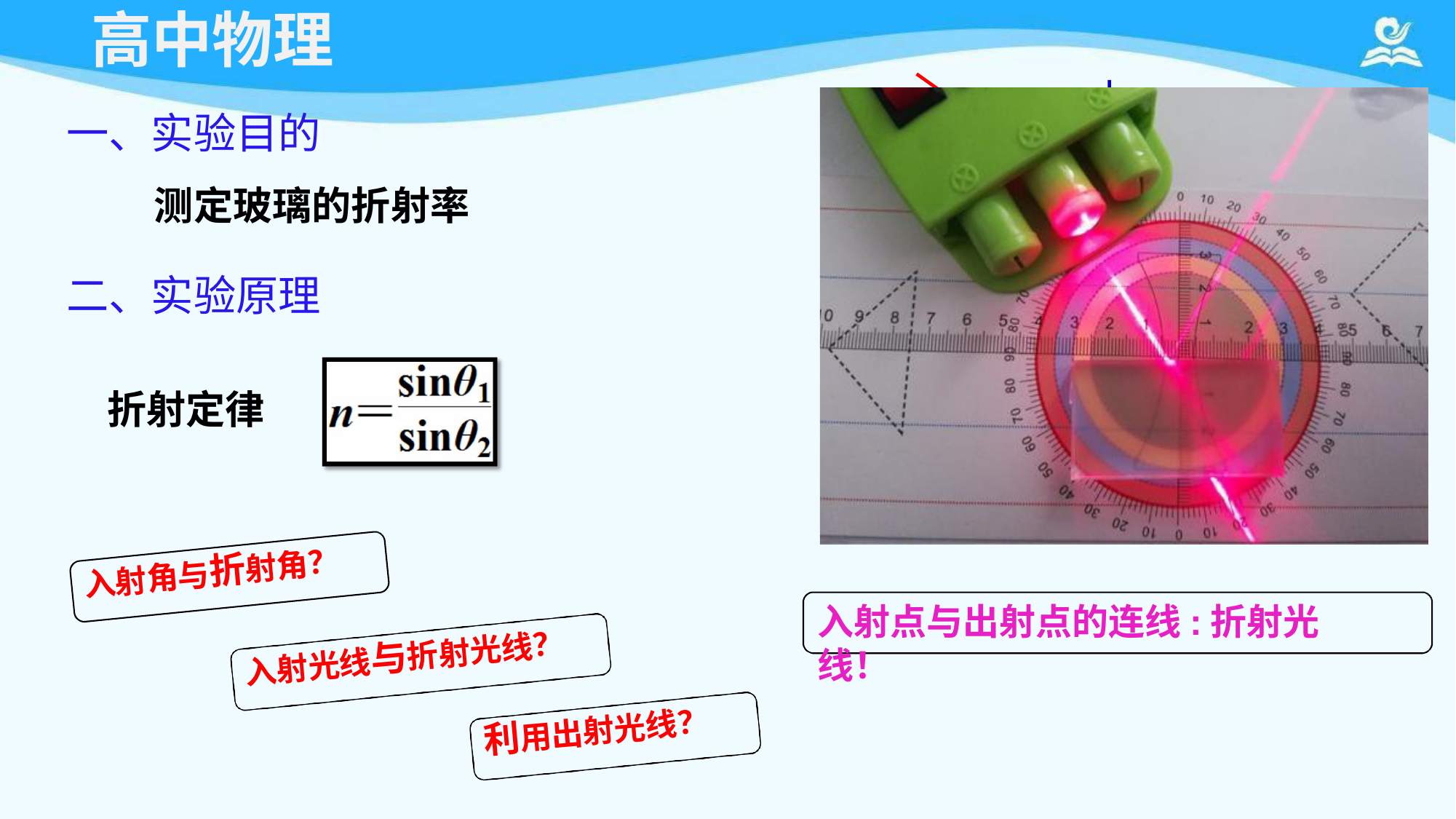

# 高中物理

一、实验目的
测定玻璃的折射率
二、实验原理

折射定律

θ1

θ2 θ2

θ1

入射角与折射角？

入射点与出射点的连线:折射光线！

入射光线与折射光线？
利用出射光线？